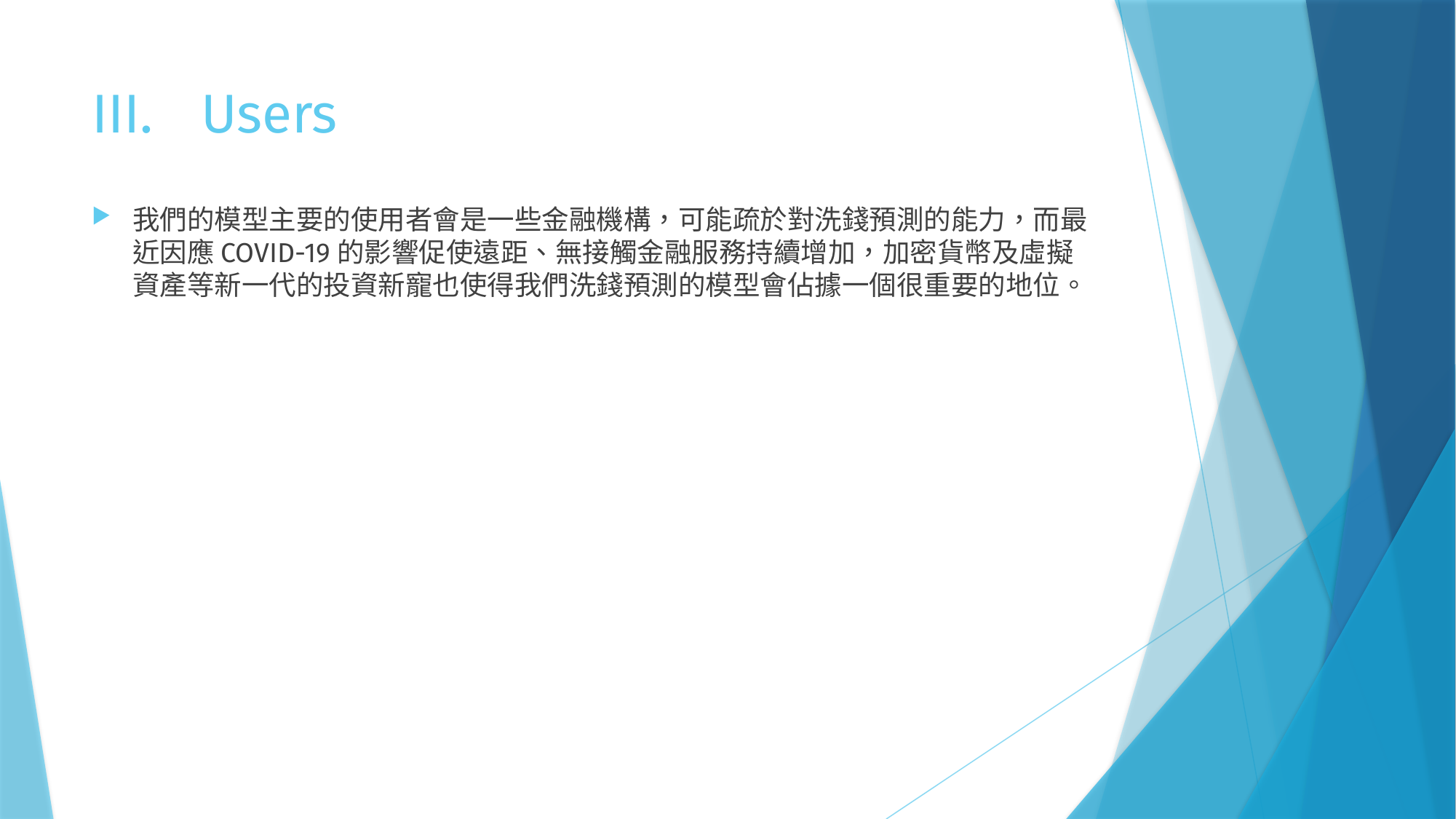

# III.	Users
我們的模型主要的使用者會是一些金融機構，可能疏於對洗錢預測的能力，而最近因應COVID-19的影響促使遠距、無接觸金融服務持續增加，加密貨幣及虛擬資產等新一代的投資新寵也使得我們洗錢預測的模型會佔據一個很重要的地位。